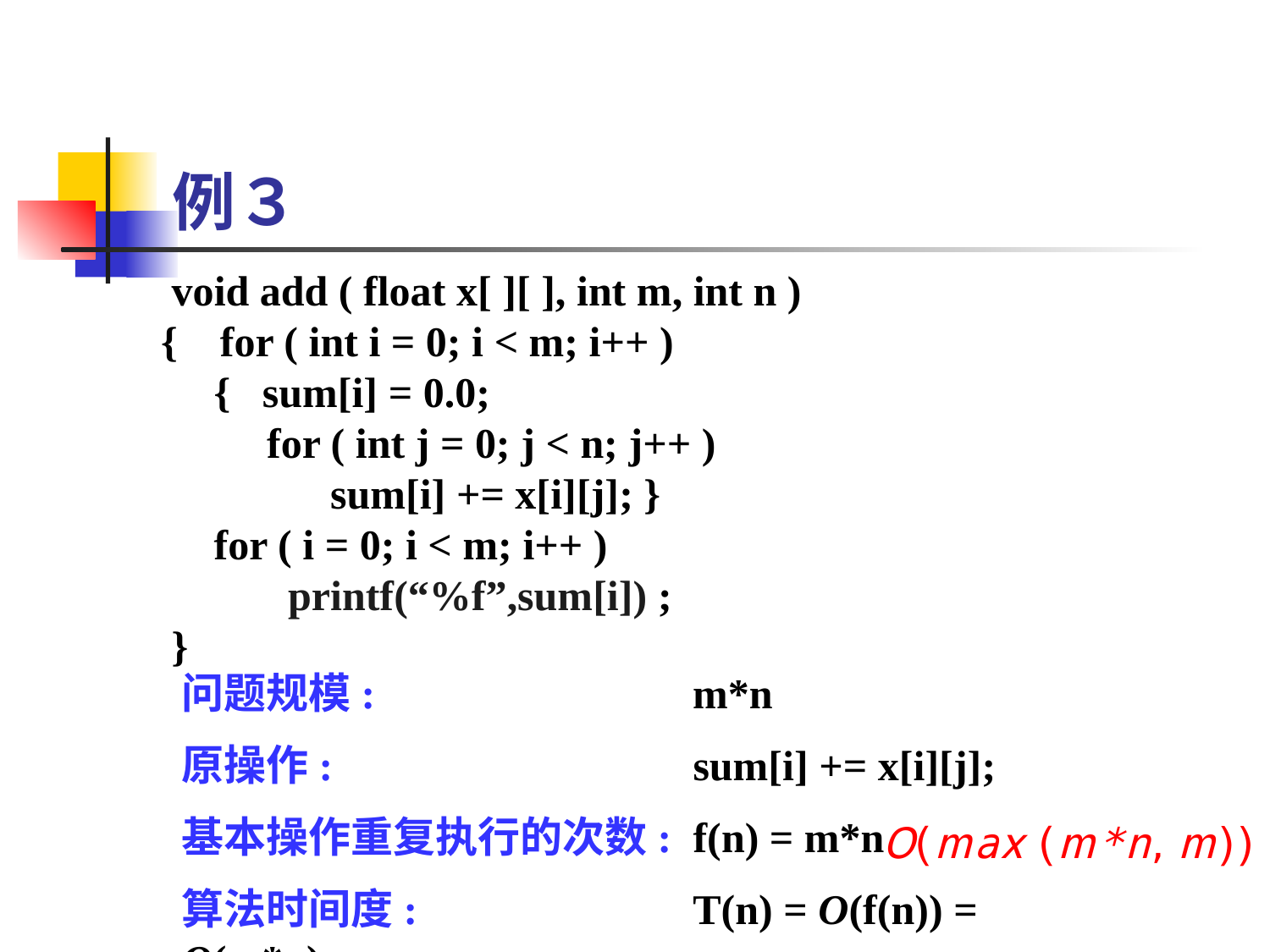

# 例３
 void add ( float x[ ][ ], int m, int n )
{    for ( int i = 0; i < m; i++ )
     {   sum[i] = 0.0;
          for ( int j = 0; j < n; j++ )
	    sum[i] += x[i][j]; }
     for ( i = 0; i < m; i++ )
            printf(“%f”,sum[i]) ;
 }

问题规模:                              m*n
原操作:                                  sum[i] += x[i][j];
基本操作重复执行的次数:  f(n) = m*n
算法时间度:                          T(n) = O(f(n)) = O(m*n)
O(max (m*n, m))